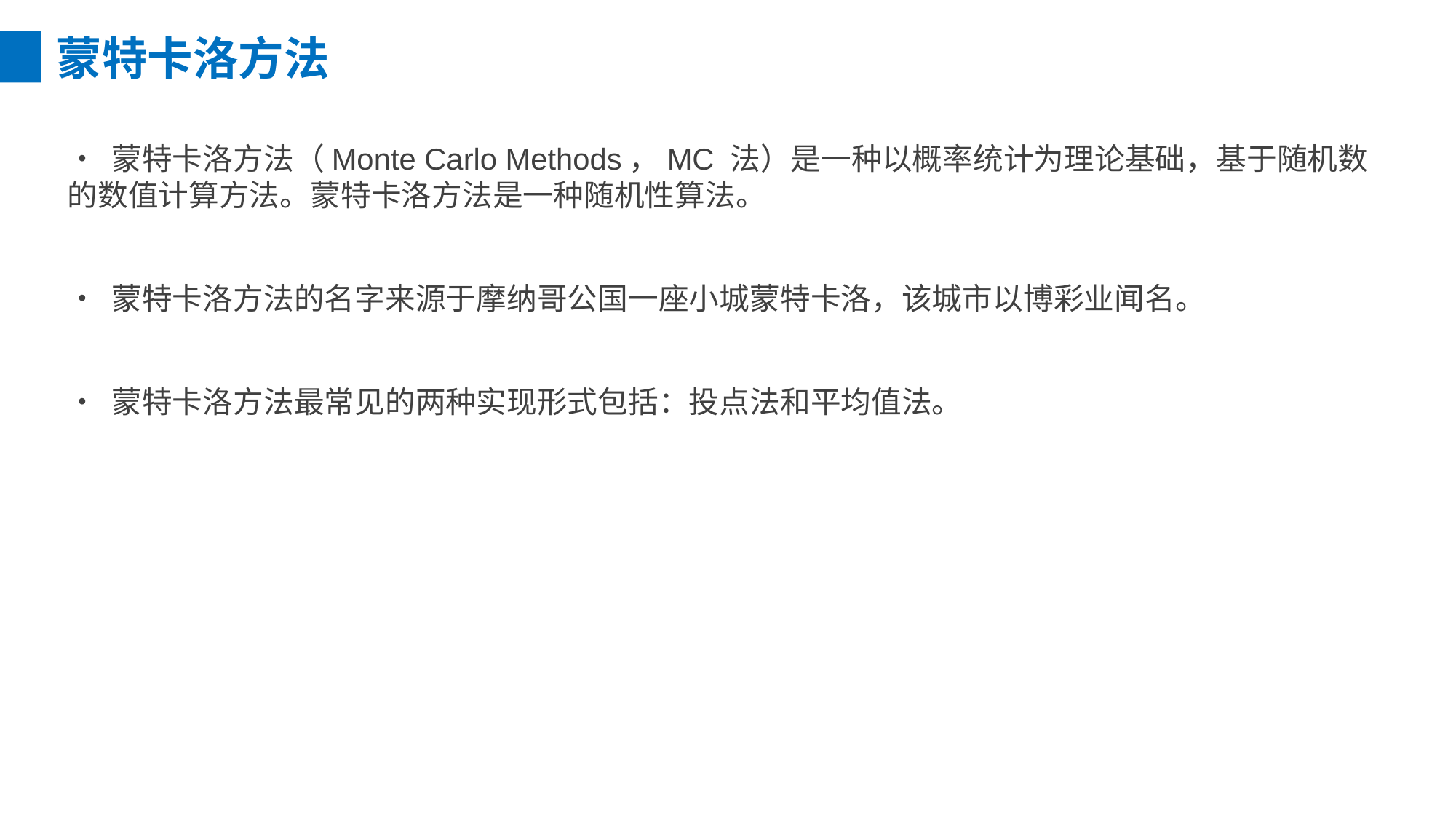

蒙特卡洛方法
• 蒙特卡洛方法（Monte Carlo Methods，MC 法）是一种以概率统计为理论基础，基于随机数的数值计算方法。蒙特卡洛方法是一种随机性算法。

• 蒙特卡洛方法的名字来源于摩纳哥公国一座小城蒙特卡洛，该城市以博彩业闻名。

• 蒙特卡洛方法最常见的两种实现形式包括：投点法和平均值法。